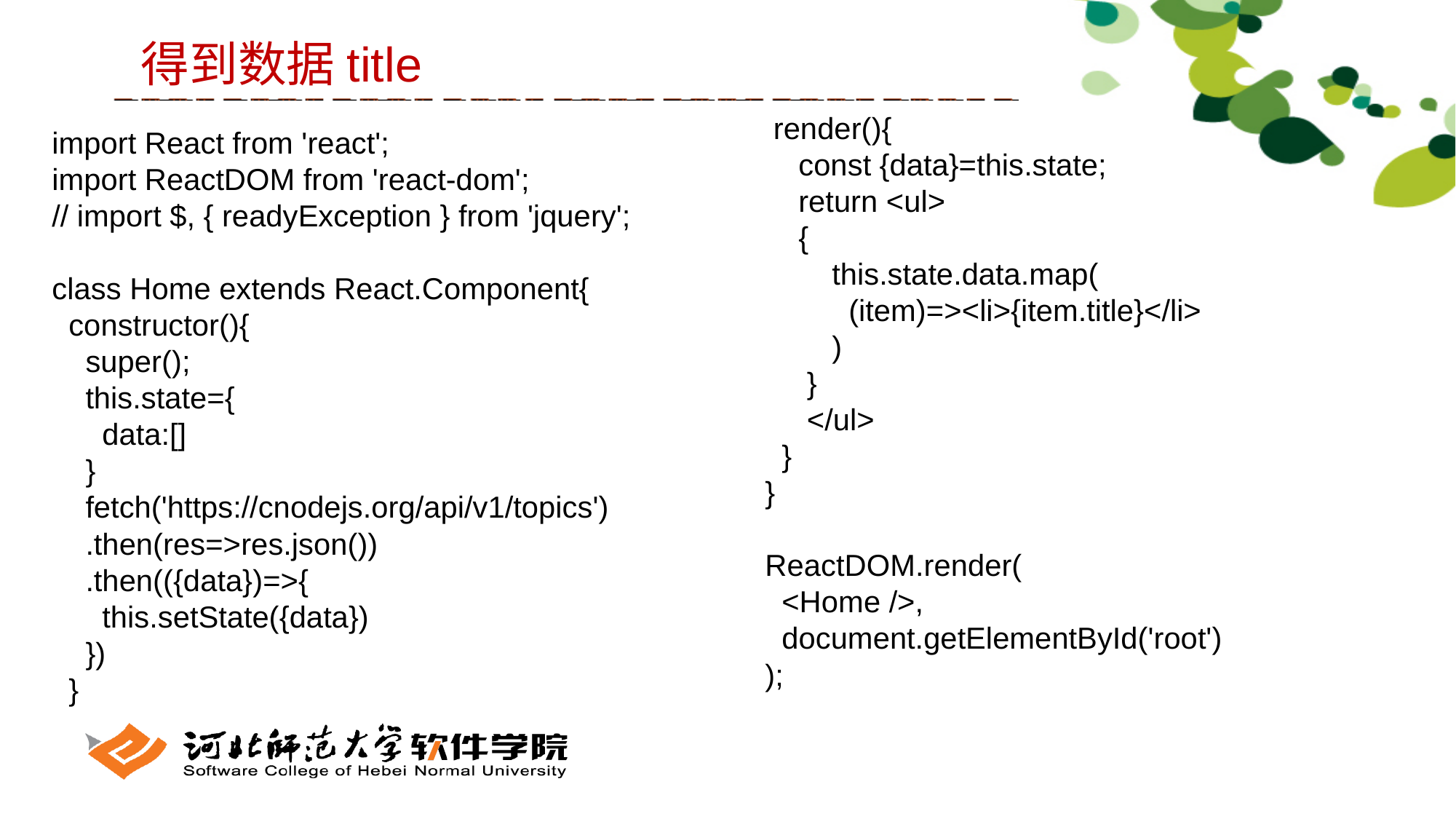

得到数据title
 render(){
    const {data}=this.state;
    return <ul>
    {
        this.state.data.map(
          (item)=><li>{item.title}</li>
        )
     }
     </ul>
  }
}

ReactDOM.render(
  <Home />,
  document.getElementById('root')
);

import React from 'react';
import ReactDOM from 'react-dom';
// import $, { readyException } from 'jquery';

class Home extends React.Component{
  constructor(){
    super();
    this.state={
      data:[]
    }
    fetch('https://cnodejs.org/api/v1/topics')
    .then(res=>res.json())
    .then(({data})=>{
      this.setState({data})
    })
  }